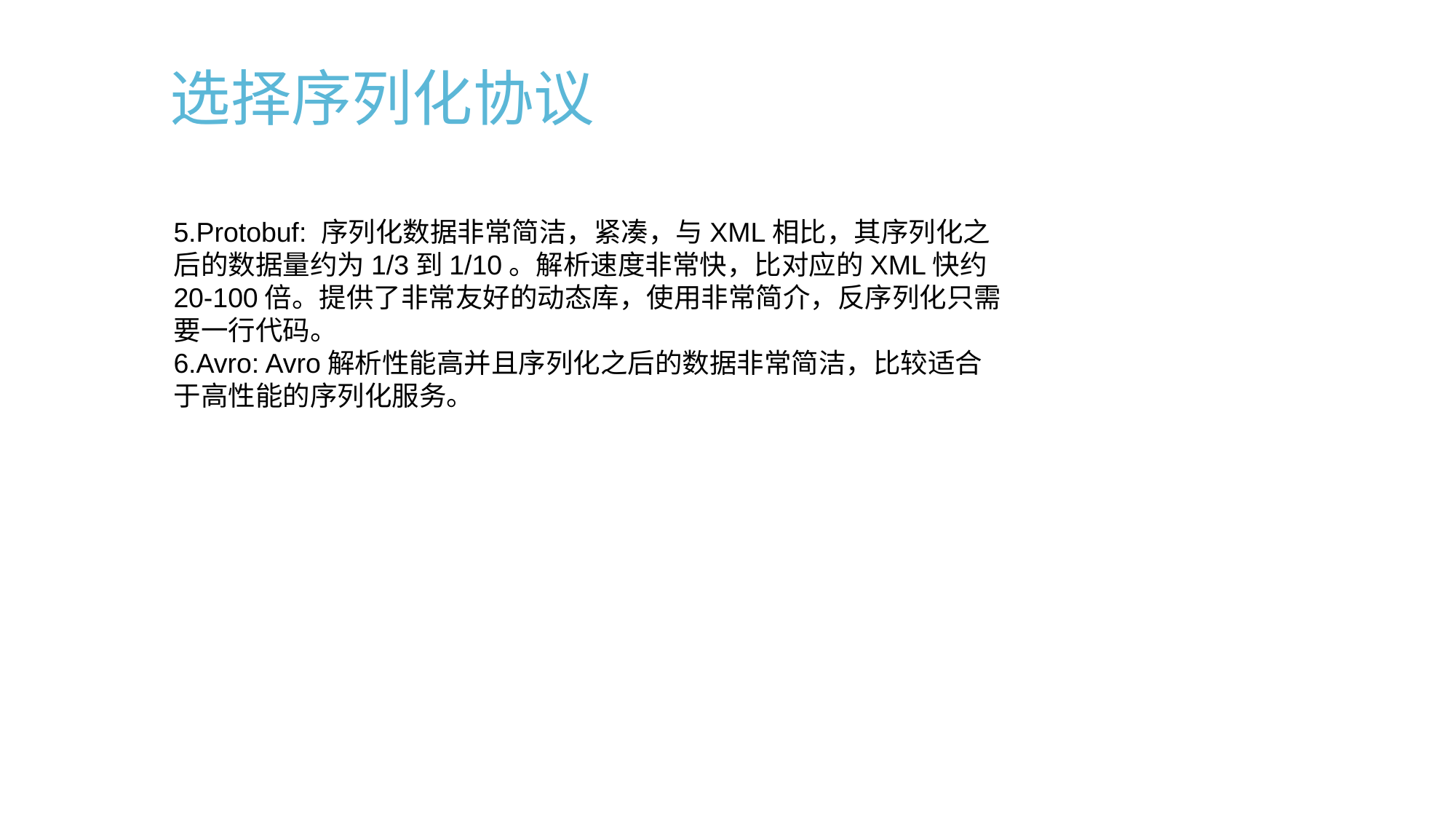

选择序列化协议

5.Protobuf: 序列化数据非常简洁，紧凑，与XML相比，其序列化之后的数据量约为1/3到1/10。解析速度非常快，比对应的XML快约20-100倍。提供了非常友好的动态库，使用非常简介，反序列化只需要一行代码。
6.Avro: Avro解析性能高并且序列化之后的数据非常简洁，比较适合于高性能的序列化服务。